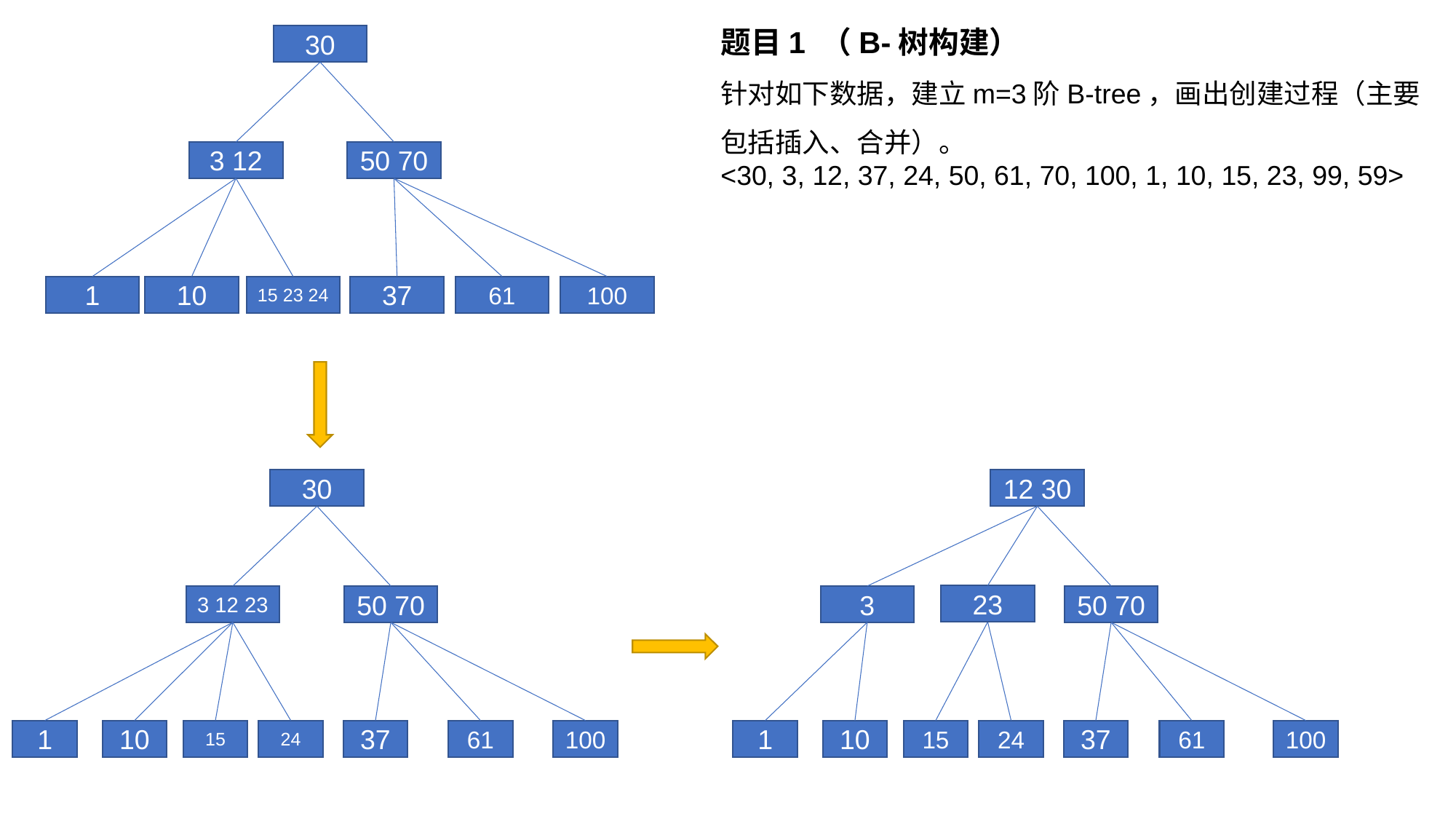

题目1 （B-树构建）
针对如下数据，建立m=3阶B-tree，画出创建过程（主要包括插入、合并）。
<30, 3, 12, 37, 24, 50, 61, 70, 100, 1, 10, 15, 23, 99, 59>
30
3 12
50 70
1
10
15 23 24
37
61
100

30
12 30
23
3 12 23
50 70
3
50 70

1
10
15
24
37
61
100
1
10
15
24
37
61
100